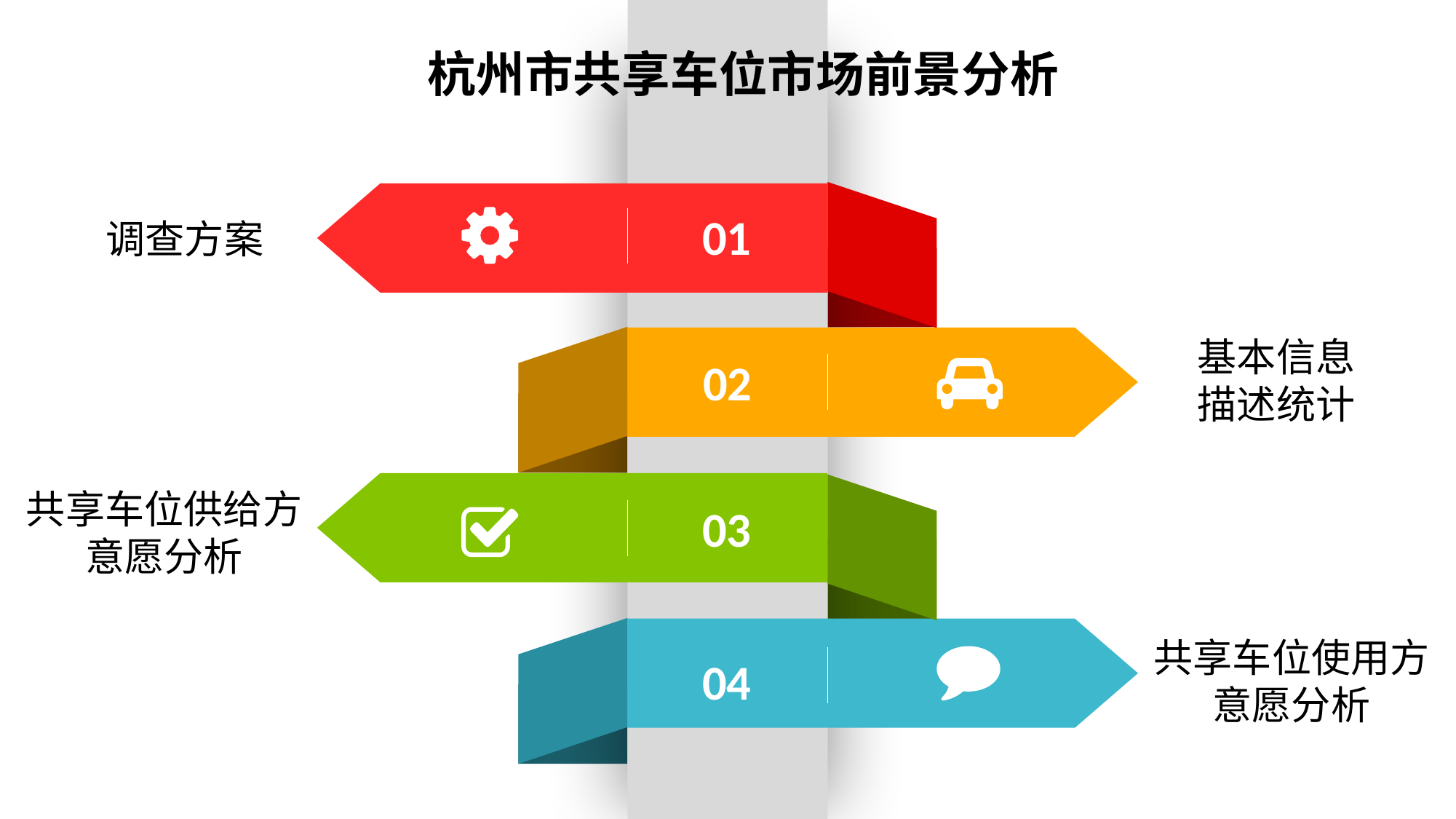

4
# 杭州市共享车位市场前景分析

01

调查方案

基本信息
描述统计

02

共享车位供给方意愿分析
03

共享车位使用方
意愿分析
04